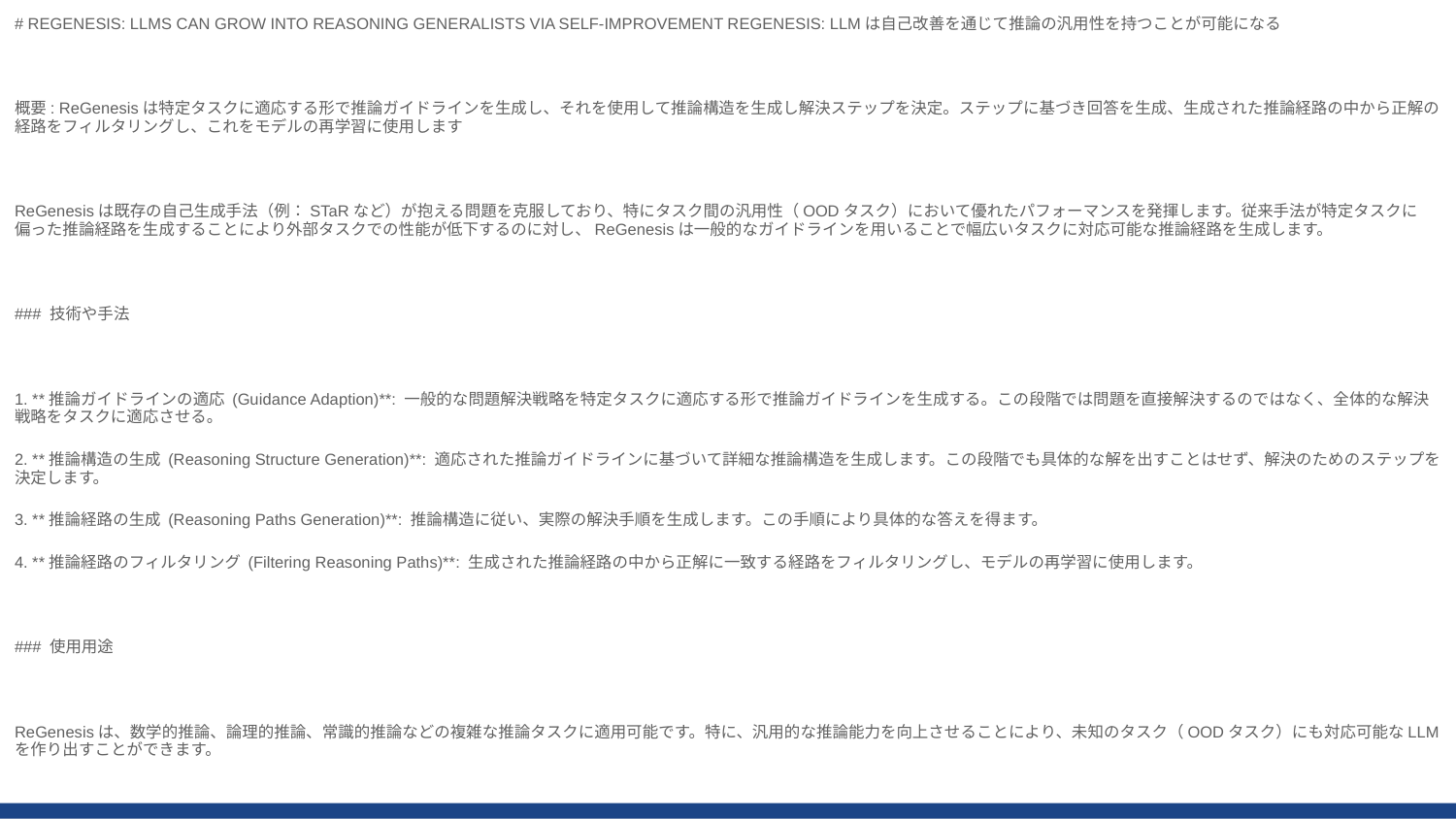

# REGENESIS: LLMS CAN GROW INTO REASONING GENERALISTS VIA SELF-IMPROVEMENT REGENESIS: LLMは自己改善を通じて推論の汎用性を持つことが可能になる

概要: ReGenesisは特定タスクに適応する形で推論ガイドラインを生成し、それを使用して推論構造を生成し解決ステップを決定。ステップに基づき回答を生成、生成された推論経路の中から正解の経路をフィルタリングし、これをモデルの再学習に使用します

ReGenesisは既存の自己生成手法（例：STaRなど）が抱える問題を克服しており、特にタスク間の汎用性（OODタスク）において優れたパフォーマンスを発揮します。従来手法が特定タスクに偏った推論経路を生成することにより外部タスクでの性能が低下するのに対し、ReGenesisは一般的なガイドラインを用いることで幅広いタスクに対応可能な推論経路を生成します。

### 技術や手法

1. **推論ガイドラインの適応 (Guidance Adaption)**: 一般的な問題解決戦略を特定タスクに適応する形で推論ガイドラインを生成する。この段階では問題を直接解決するのではなく、全体的な解決戦略をタスクに適応させる。
2. **推論構造の生成 (Reasoning Structure Generation)**: 適応された推論ガイドラインに基づいて詳細な推論構造を生成します。この段階でも具体的な解を出すことはせず、解決のためのステップを決定します。
3. **推論経路の生成 (Reasoning Paths Generation)**: 推論構造に従い、実際の解決手順を生成します。この手順により具体的な答えを得ます。
4. **推論経路のフィルタリング (Filtering Reasoning Paths)**: 生成された推論経路の中から正解に一致する経路をフィルタリングし、モデルの再学習に使用します。

### 使用用途

ReGenesisは、数学的推論、論理的推論、常識的推論などの複雑な推論タスクに適用可能です。特に、汎用的な推論能力を向上させることにより、未知のタスク（OODタスク）にも対応可能なLLMを作り出すことができます。

### 次に読むべき論文

アップロードされたファイルから関連する論文のタイトルを抽出します。しばらくお待ちください。

次に読むべき論文として、以下のような関連するものがあります。この論文は、ReGenesisの手法や関連する推論、自己改善技術についての理解を深めるために役立ちます。

1. **Think you have solved question answering? try arc, the ai2 reasoning challenge** - Peter Clark et al., 2018.

    推論と質問応答に関する挑戦的な問題を扱った研究です。ReGenesisの自己生成推論経路との対比で参考になります​(2410.02108v1)。

2. **Training verifiers to solve math word problems** - Karl Cobbe et al., 2021.

    数学の単語問題を解決するための検証者の訓練に関する研究で、推論能力の強化について理解を深めることができます​(2410.02108v1)。

3. **Did aristotle use a laptop? a question answering benchmark with implicit reasoning strategies** - Mor Geva et al., 2021.

    暗黙的な推論戦略を伴う質問応答のベンチマークに関する研究で、ReGenesisが扱う推論の拡張との比較ができます​(2410.02108v1)。

4. **CRITIC: Large language models can self-correct with tool-interactive critiquing** - Zhibin Gou et al., 2023.

    LLMが自己訂正するための手法を提案したもので、ReGenesisの自己改善メカニズムに関連しています​(2410.02108v1)。

5. **Recursive introspection: Teaching language model agents how to self-improve** - Yuxiao Qu et al., 2024.

    LLMに対して自己改善を教える手法に関する研究で、ReGenesisのアプローチと比較して役立ちます​(2410.02108v1)。